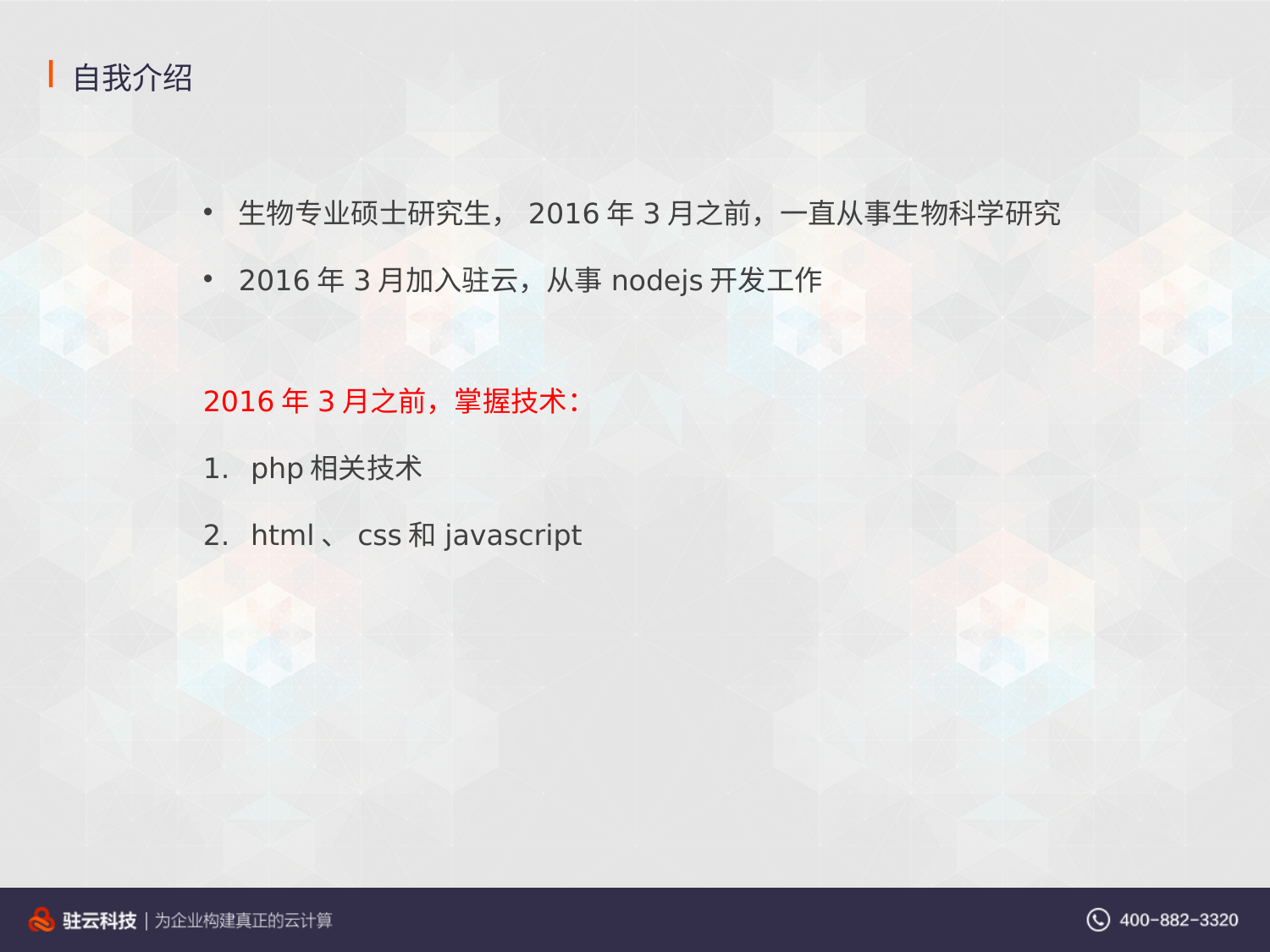

自我介绍

生物专业硕士研究生，2016年3月之前，一直从事生物科学研究
2016年3月加入驻云，从事nodejs开发工作

2016年3月之前，掌握技术：
php相关技术
html、css和javascript